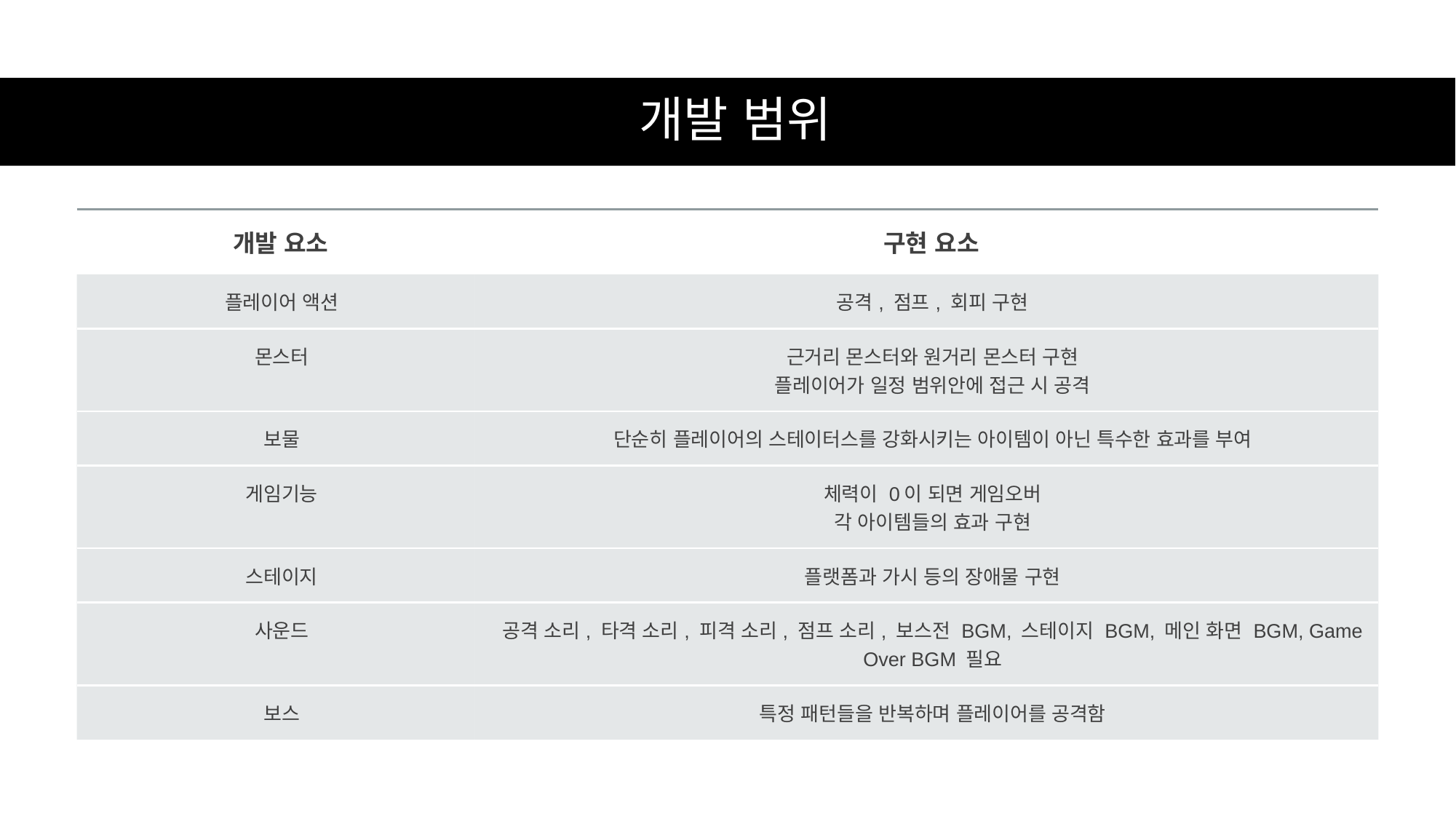

# 개발 범위

| 개발 요소 | 구현 요소 |
| --- | --- |
| 플레이어 액션 | 공격, 점프, 회피 구현 |
| 몬스터 | 근거리 몬스터와 원거리 몬스터 구현 플레이어가 일정 범위안에 접근 시 공격 |
| 보물 | 단순히 플레이어의 스테이터스를 강화시키는 아이템이 아닌 특수한 효과를 부여 |
| 게임기능 | 체력이 0이 되면 게임오버 각 아이템들의 효과 구현 |
| 스테이지 | 플랫폼과 가시 등의 장애물 구현 |
| 사운드 | 공격 소리, 타격 소리, 피격 소리, 점프 소리, 보스전 BGM, 스테이지 BGM, 메인 화면 BGM, Game Over BGM 필요 |
| 보스 | 특정 패턴들을 반복하며 플레이어를 공격함 |